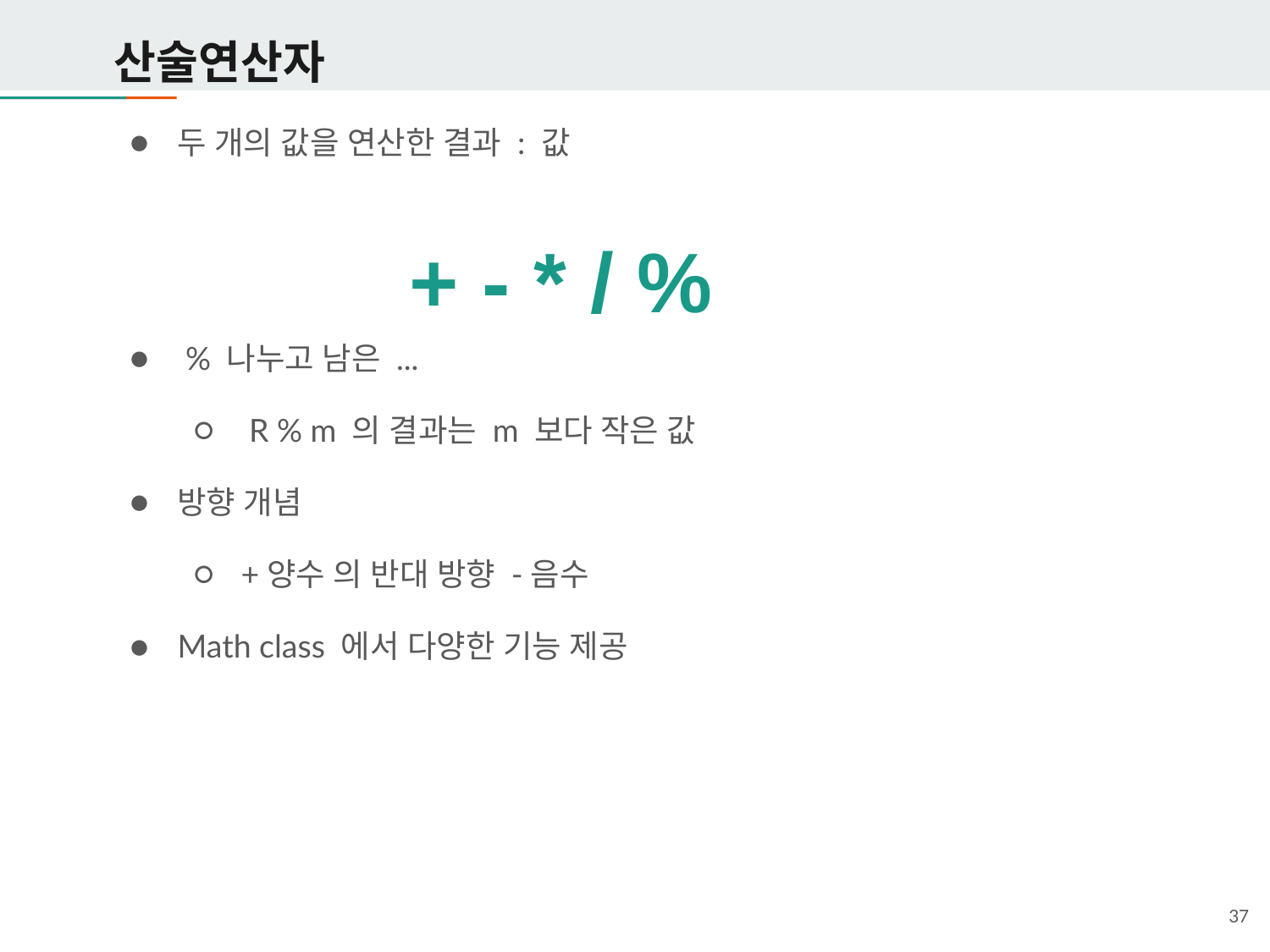

# 산술연산자
두 개의 값을 연산한 결과 : 값

 % 나누고 남은 ...
 R % m 의 결과는 m 보다 작은 값
방향 개념
+양수 의 반대 방향 -음수
Math class 에서 다양한 기능 제공

+ - * / %
37